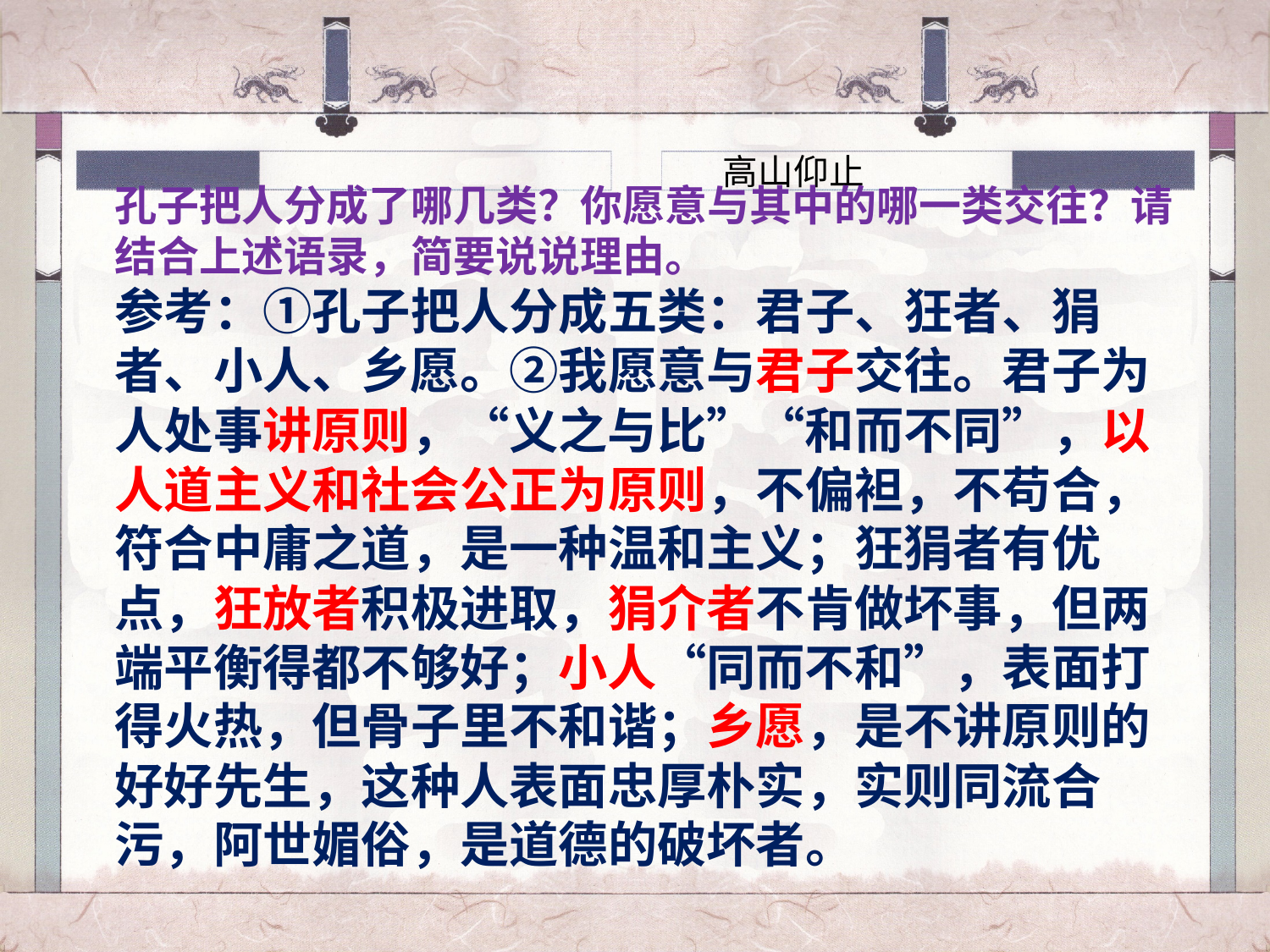

高山仰止
孔子把人分成了哪几类？你愿意与其中的哪一类交往？请结合上述语录，简要说说理由。
参考：①孔子把人分成五类：君子、狂者、狷者、小人、乡愿。②我愿意与君子交往。君子为人处事讲原则，“义之与比”“和而不同”，以人道主义和社会公正为原则，不偏袒，不苟合，符合中庸之道，是一种温和主义；狂狷者有优点，狂放者积极进取，狷介者不肯做坏事，但两端平衡得都不够好；小人“同而不和”，表面打得火热，但骨子里不和谐；乡愿，是不讲原则的好好先生，这种人表面忠厚朴实，实则同流合污，阿世媚俗，是道德的破坏者。